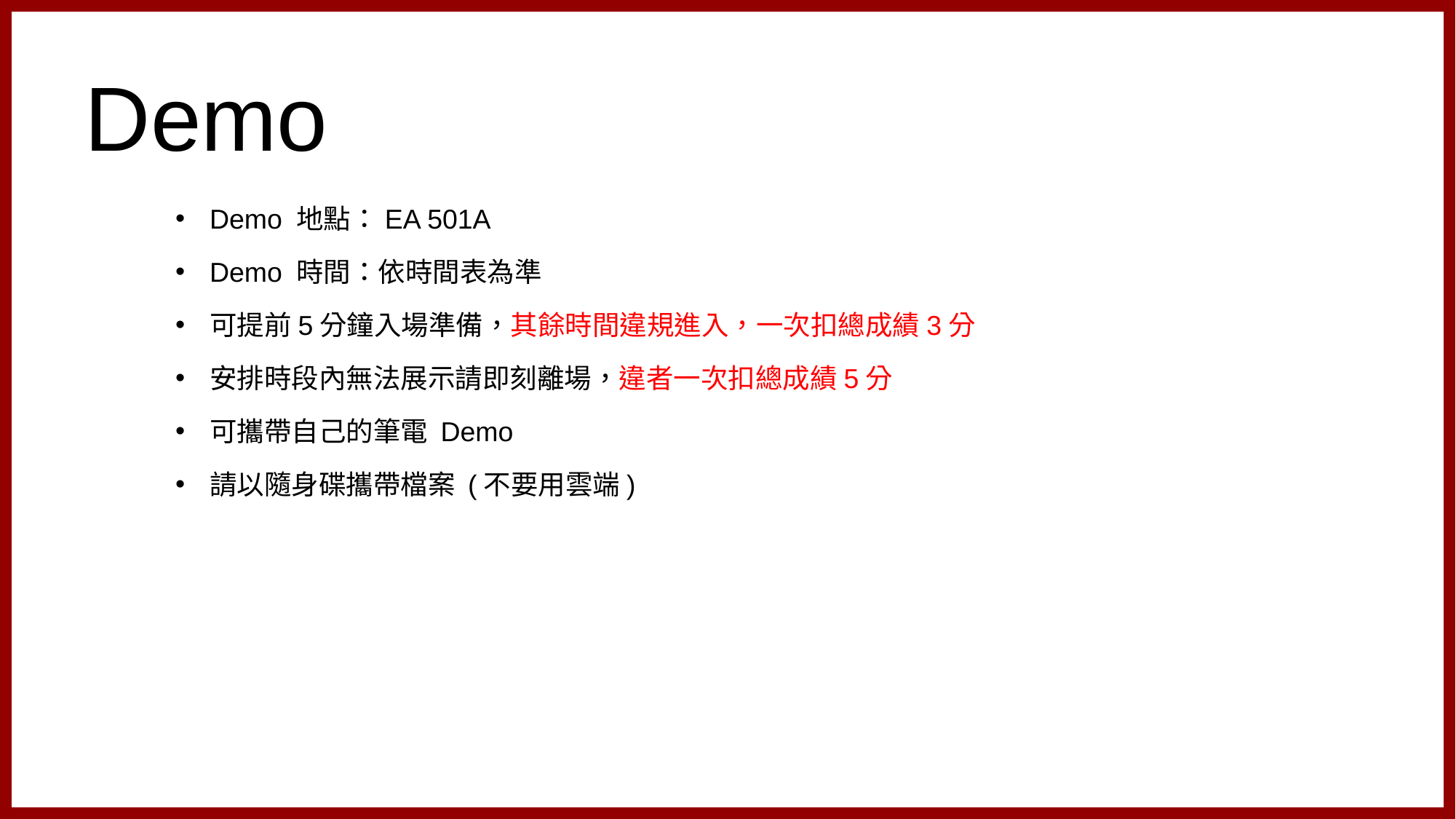

2

Demo
Demo 地點：EA 501A
Demo 時間：依時間表為準
可提前5分鐘入場準備，其餘時間違規進入，一次扣總成績3分
安排時段內無法展示請即刻離場，違者一次扣總成績5分
可攜帶自己的筆電 Demo
請以隨身碟攜帶檔案 (不要用雲端)